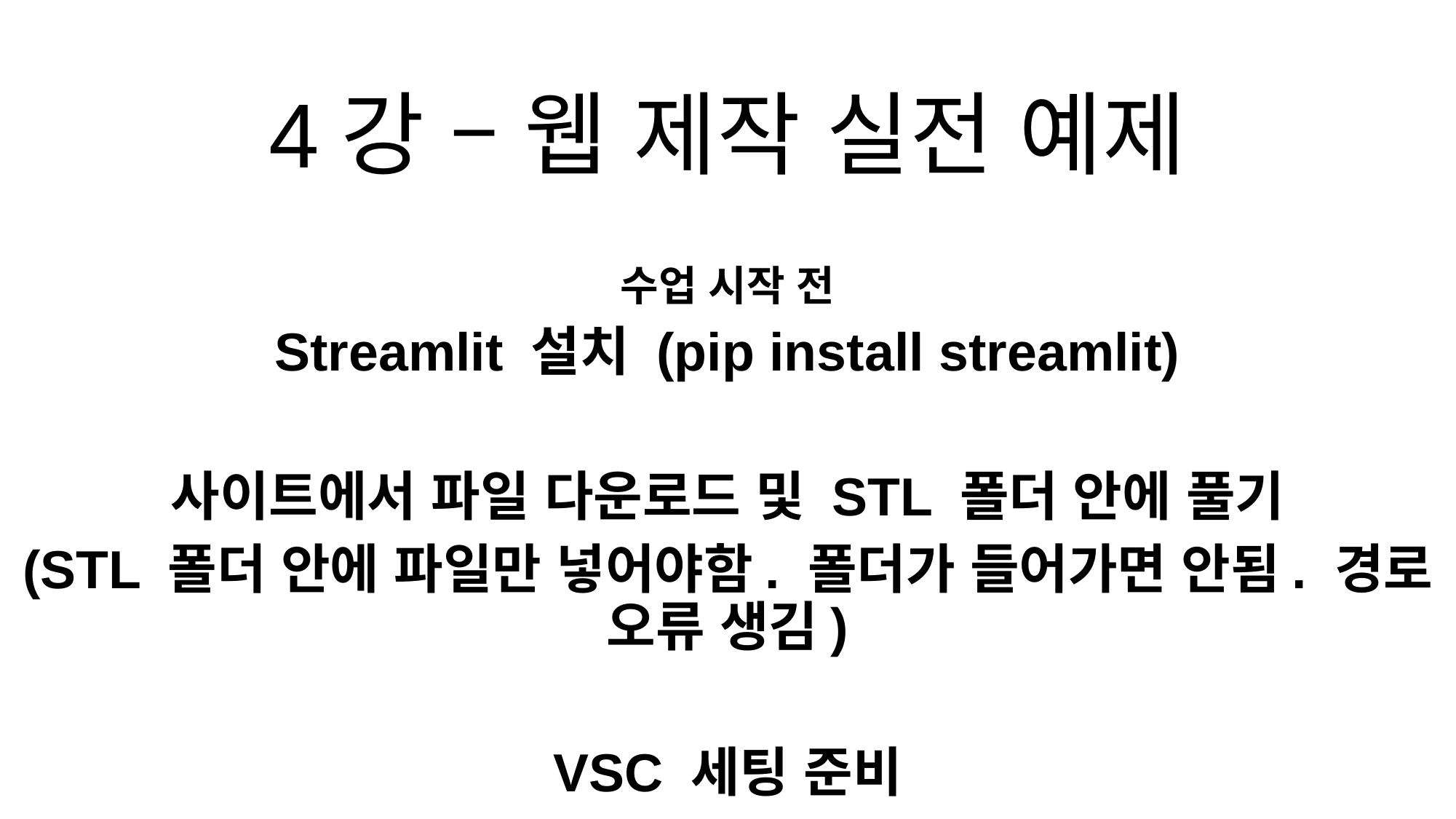

# 4강 – 웹 제작 실전 예제
수업 시작 전
Streamlit 설치 (pip install streamlit)

사이트에서 파일 다운로드 및 STL 폴더 안에 풀기
(STL 폴더 안에 파일만 넣어야함. 폴더가 들어가면 안됨. 경로 오류 생김)

VSC 세팅 준비